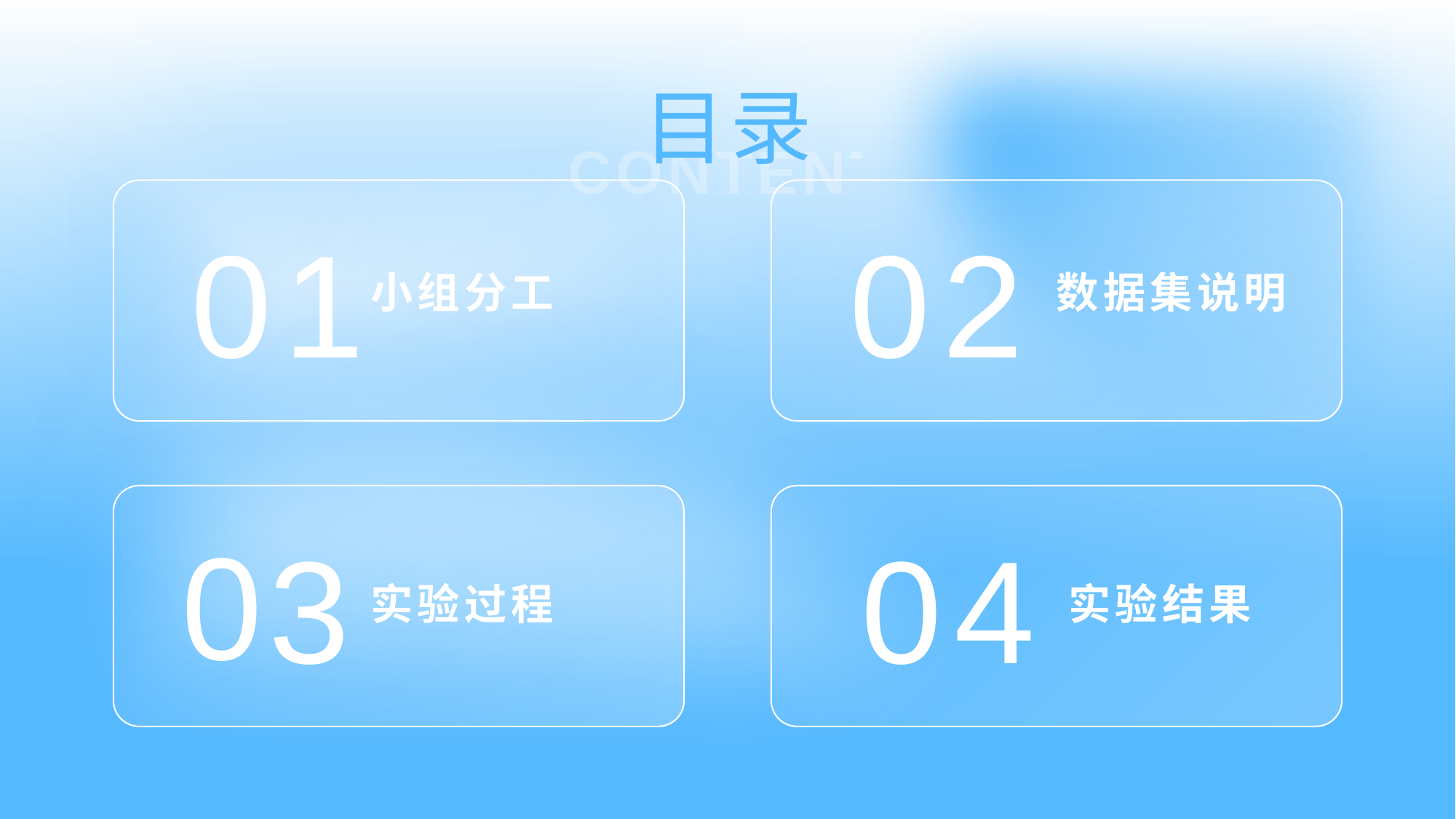

0
1
0
2
小组分工
数据集说明
0
3
0
4
实验过程
实验结果